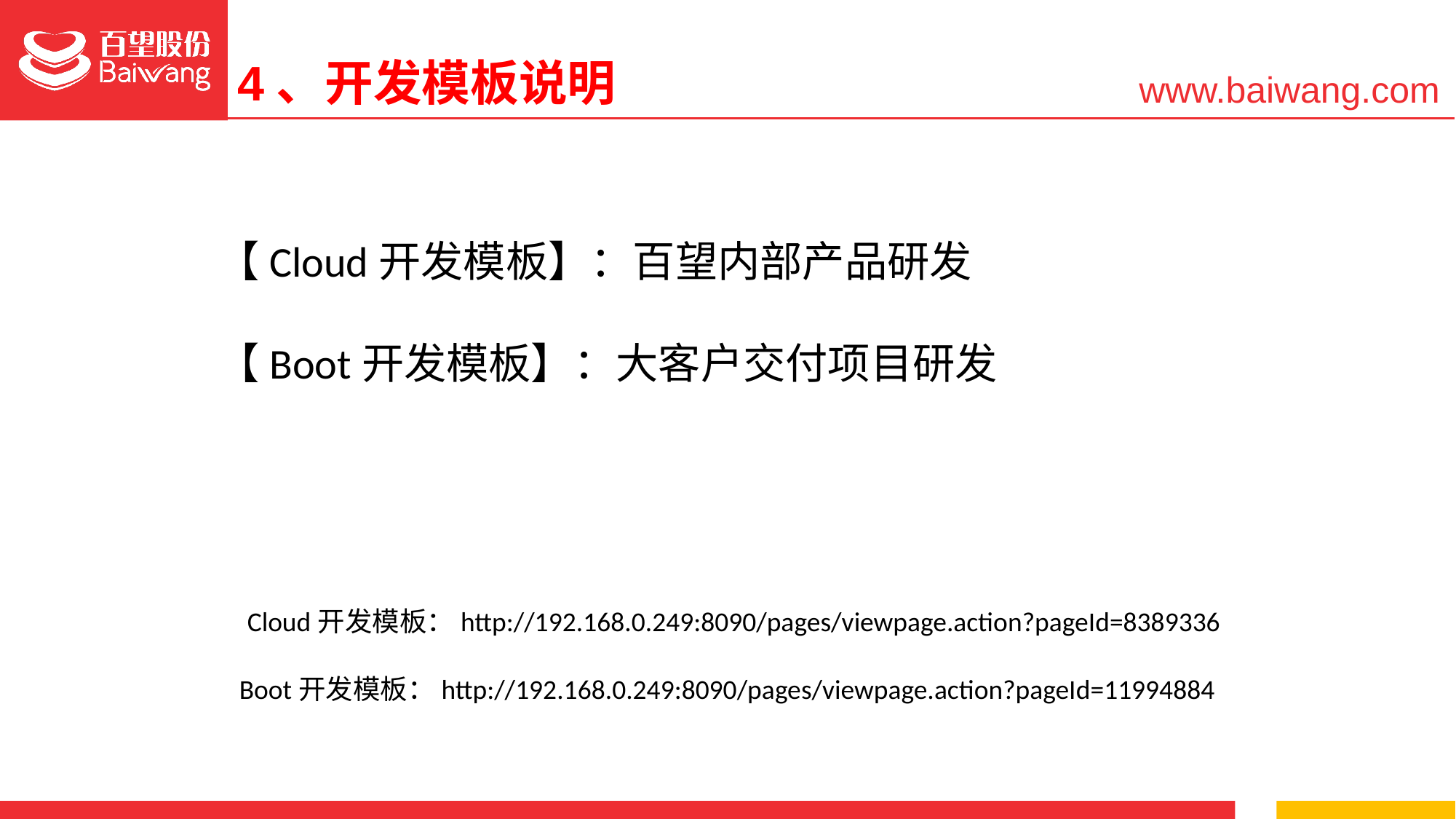

4、开发模板说明
【Cloud开发模板】：百望内部产品研发

【Boot开发模板】：大客户交付项目研发
Cloud开发模板：http://192.168.0.249:8090/pages/viewpage.action?pageId=8389336
Boot开发模板：http://192.168.0.249:8090/pages/viewpage.action?pageId=11994884